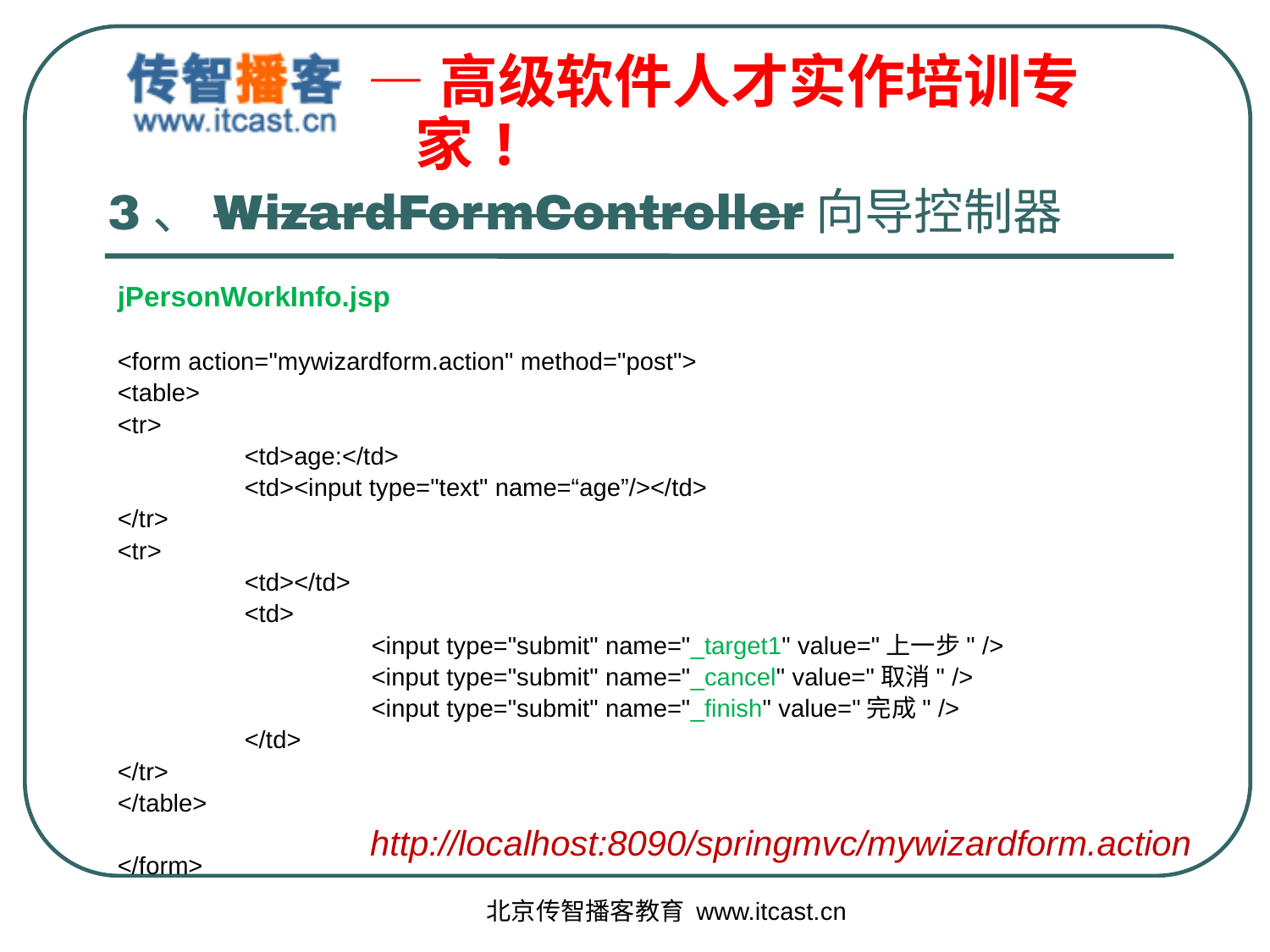

# 3、WizardFormController向导控制器
jPersonWorkInfo.jsp

<form action="mywizardform.action" method="post">
<table>
<tr>
	<td>age:</td>
	<td><input type="text" name=“age”/></td>
</tr>
<tr>
	<td></td>
	<td>
		<input type="submit" name="_target1" value="上一步" />
		<input type="submit" name="_cancel" value="取消" />
		<input type="submit" name="_finish" value="完成" />
	</td>
</tr>
</table>

</form>
http://localhost:8090/springmvc/mywizardform.action
北京传智播客教育 www.itcast.cn